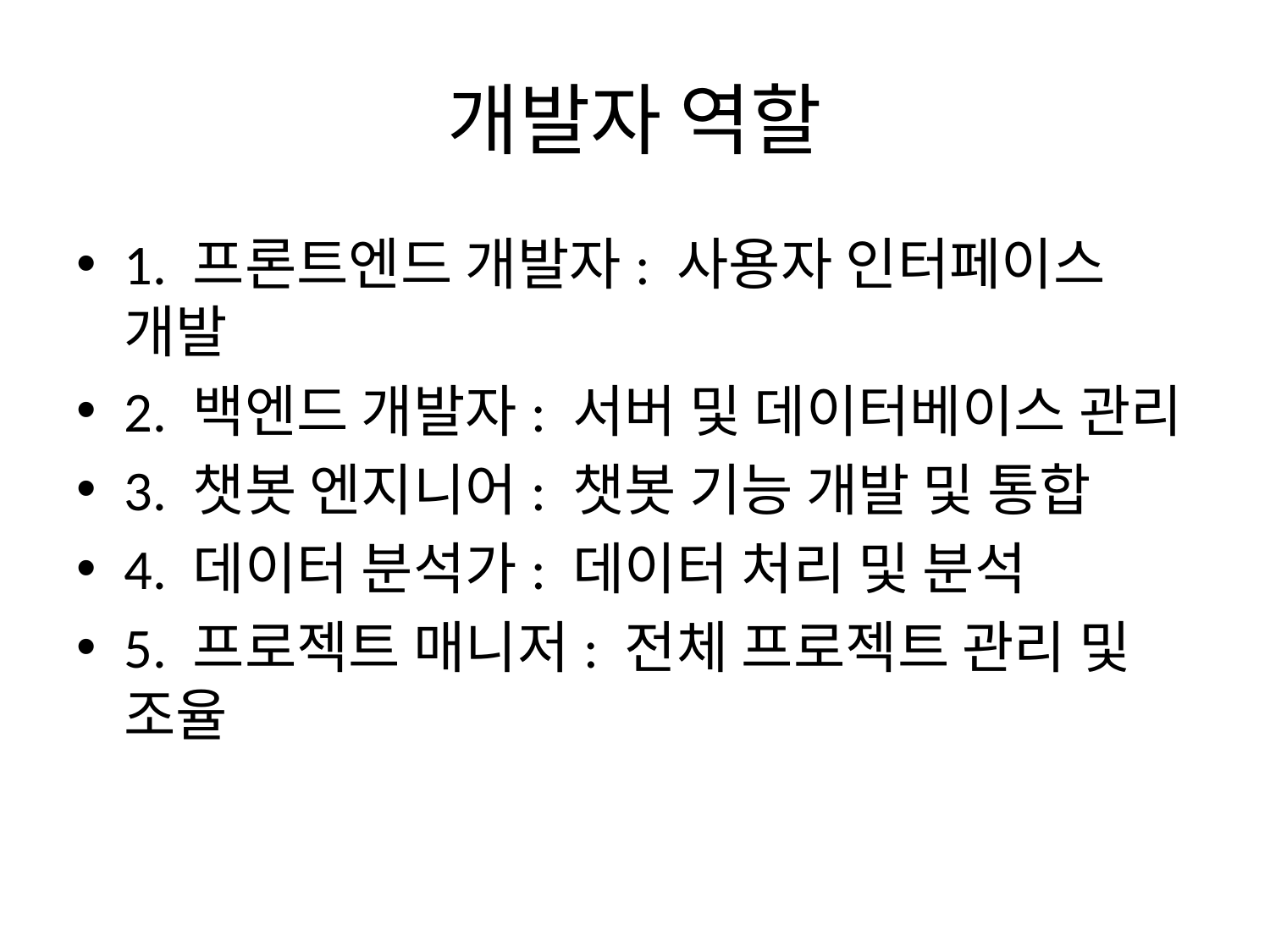

# 개발자 역할
1. 프론트엔드 개발자: 사용자 인터페이스 개발
2. 백엔드 개발자: 서버 및 데이터베이스 관리
3. 챗봇 엔지니어: 챗봇 기능 개발 및 통합
4. 데이터 분석가: 데이터 처리 및 분석
5. 프로젝트 매니저: 전체 프로젝트 관리 및 조율